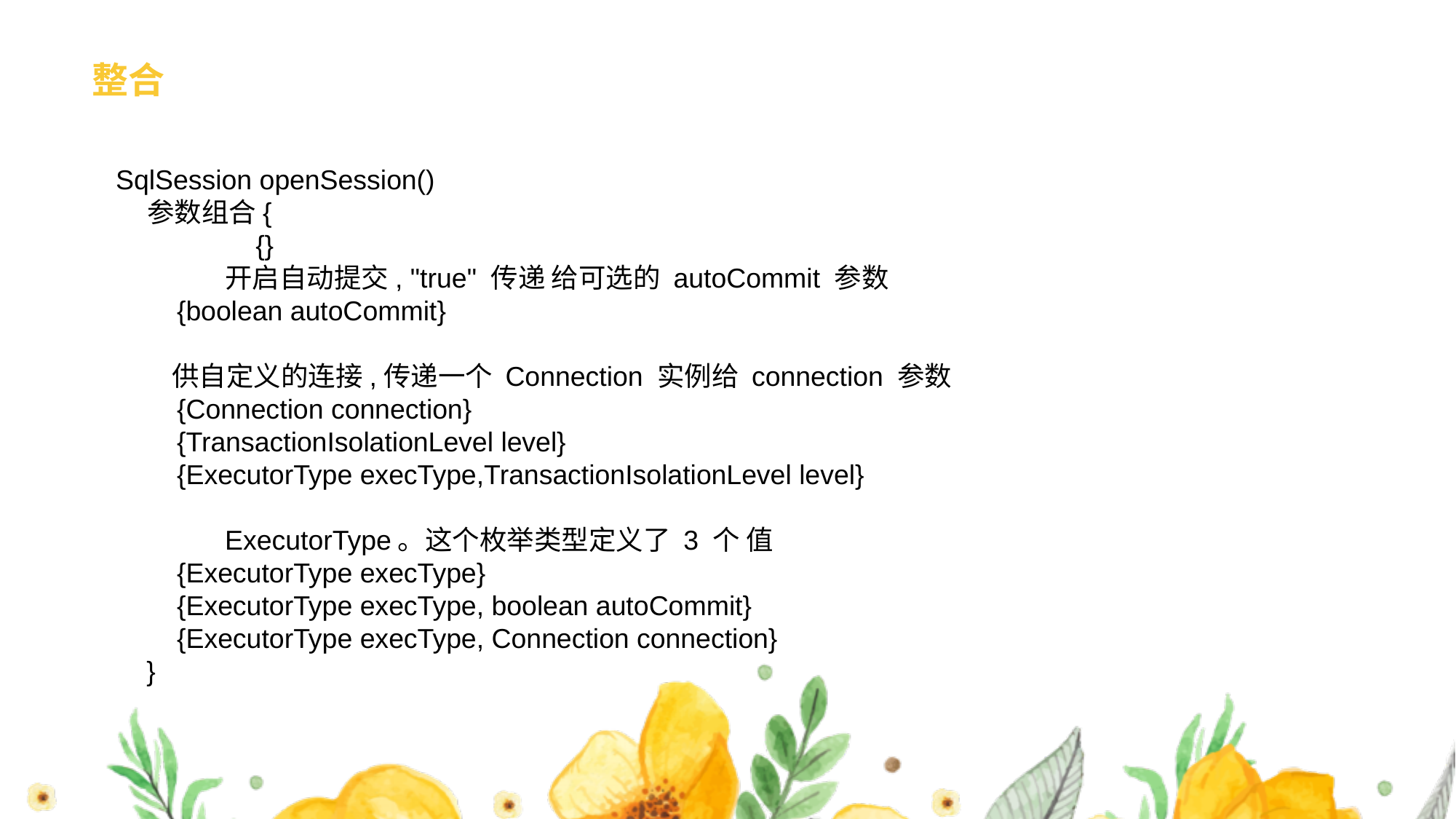

# 整合
SqlSession openSession()
    参数组合{
	    {}
    	开启自动提交, "true" 传递 给可选的 autoCommit 参数
        {boolean autoCommit}

        供自定义的连接,传递一个 Connection 实例给 connection 参数
        {Connection connection}
        {TransactionIsolationLevel level}
        {ExecutorType execType,TransactionIsolationLevel level}

    	ExecutorType。这个枚举类型定义了 3 个 值
        {ExecutorType execType}
        {ExecutorType execType, boolean autoCommit}
        {ExecutorType execType, Connection connection}
    }